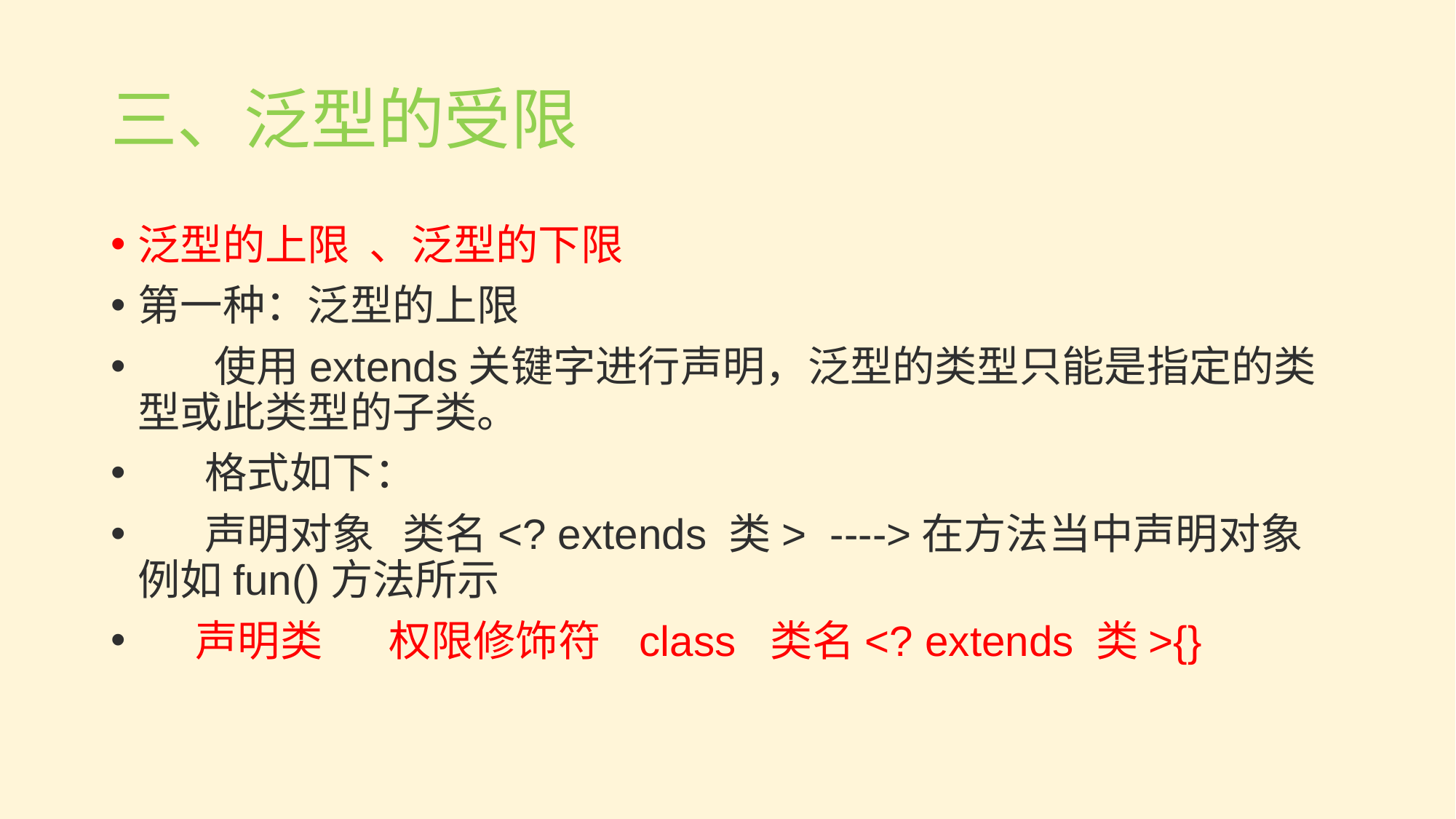

三、泛型的受限
泛型的上限  、泛型的下限
第一种：泛型的上限
       使用extends关键字进行声明，泛型的类型只能是指定的类型或此类型的子类。
      格式如下：
      声明对象   类名<? extends 类>  ---->在方法当中声明对象 例如fun()方法所示
     声明类       权限修饰符   class  类名<? extends 类>{}